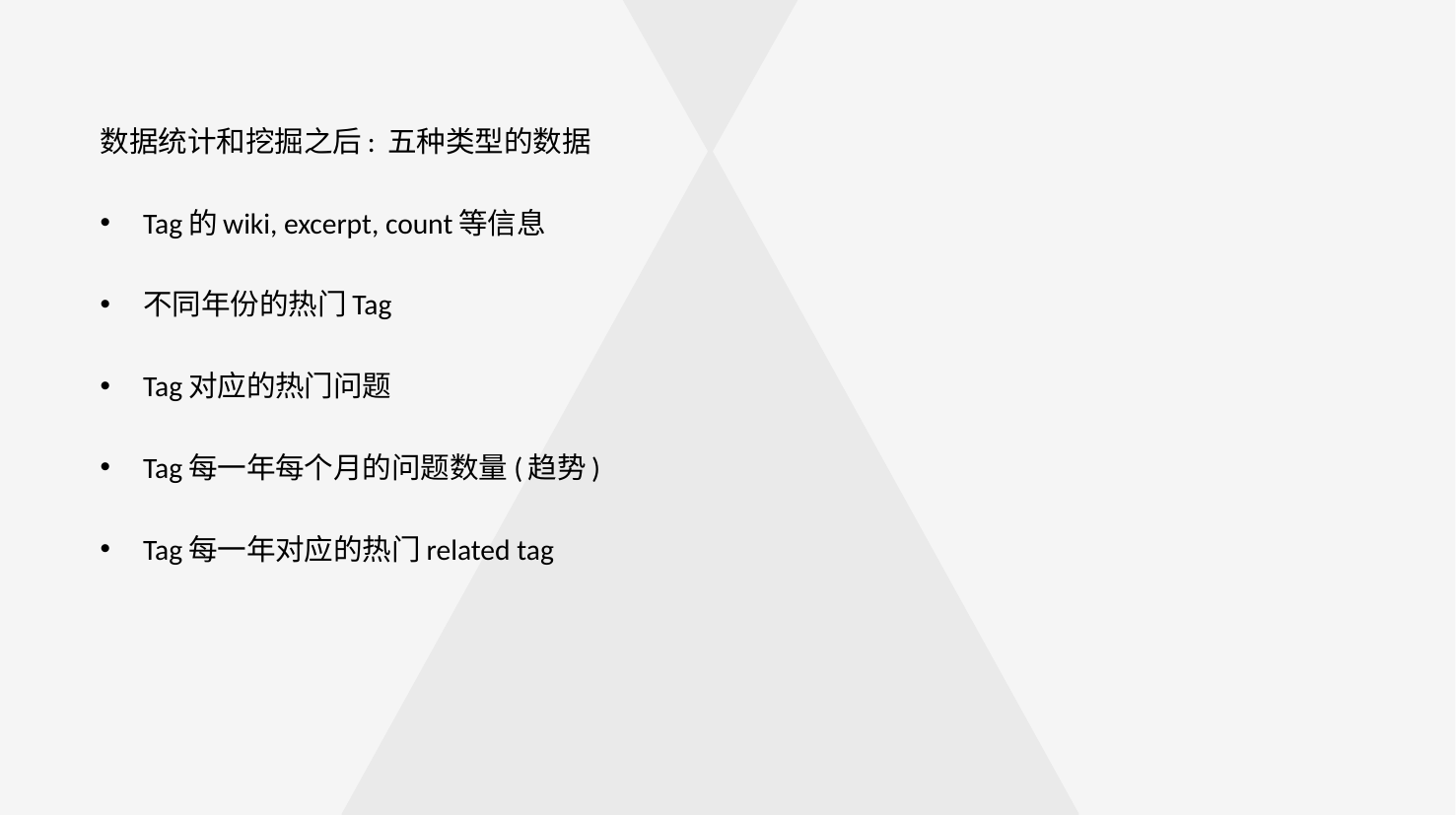

数据统计和挖掘之后: 五种类型的数据

Tag的wiki, excerpt, count等信息

不同年份的热门Tag

Tag对应的热门问题

Tag每一年每个月的问题数量(趋势)

Tag每一年对应的热门related tag